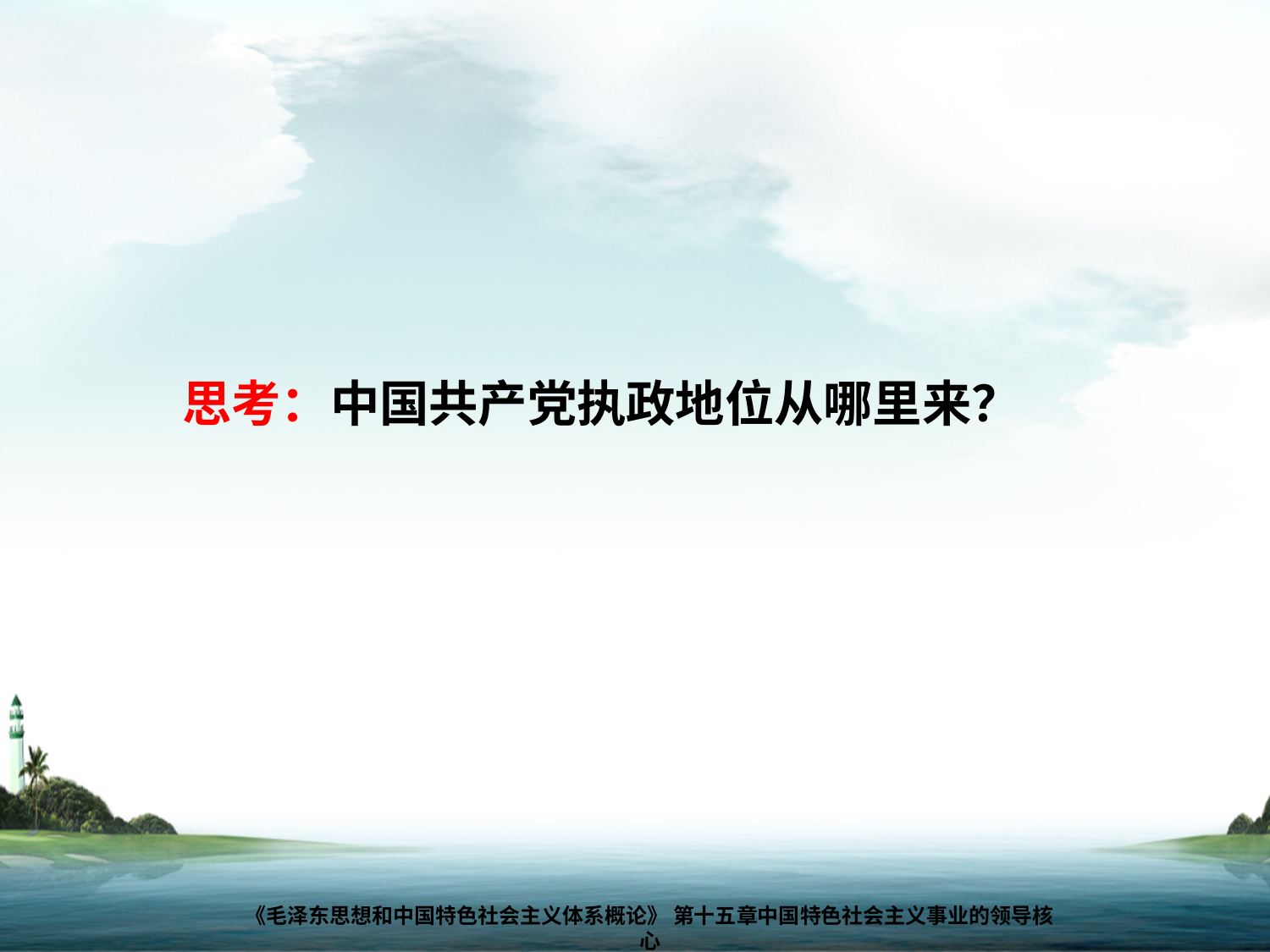

思考：中国共产党执政地位从哪里来？
《毛泽东思想和中国特色社会主义体系概论》 第十五章中国特色社会主义事业的领导核心